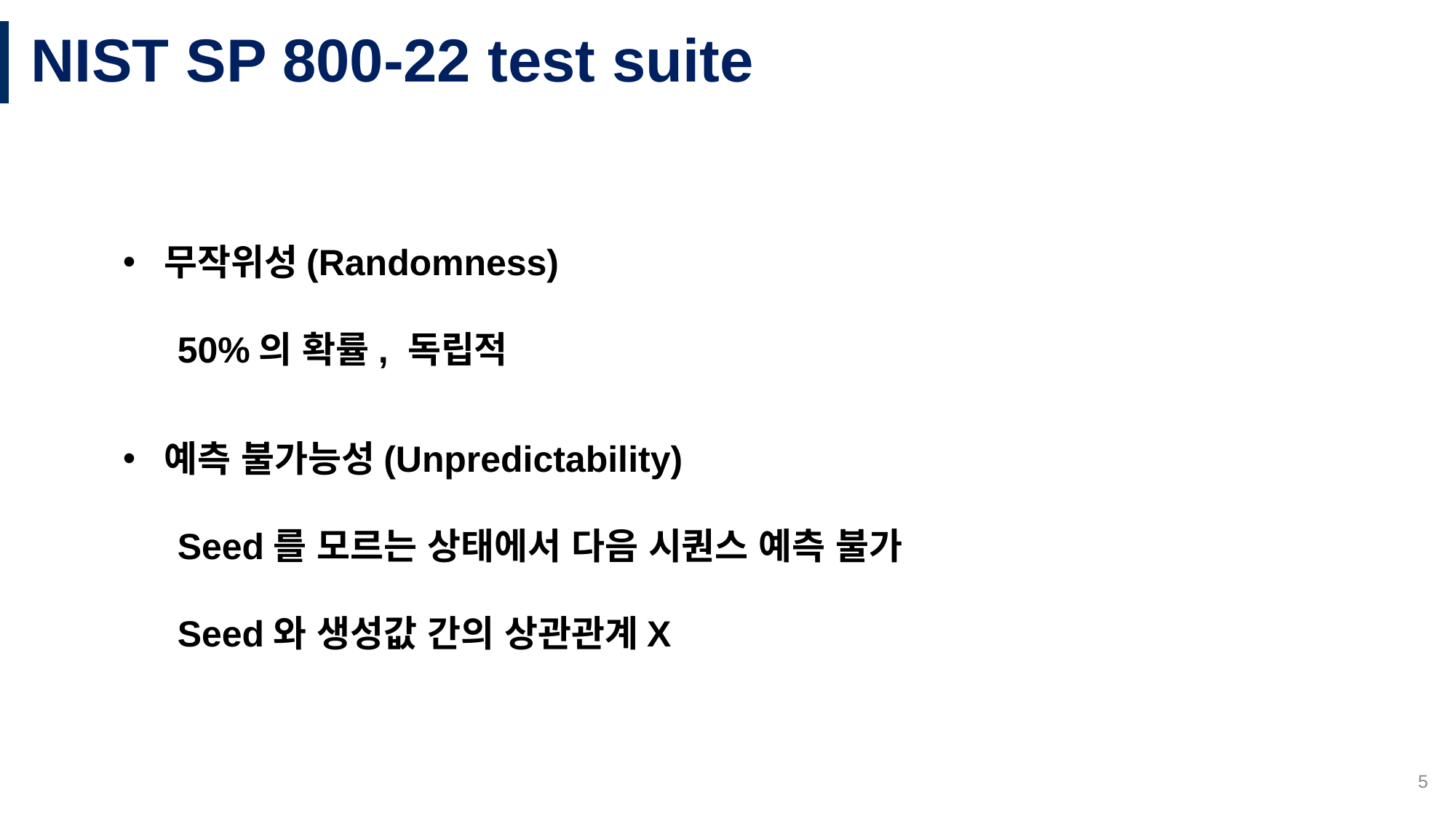

# NIST SP 800-22 test suite
무작위성(Randomness)
50%의 확률, 독립적
예측 불가능성(Unpredictability)
Seed를 모르는 상태에서 다음 시퀀스 예측 불가
Seed와 생성값 간의 상관관계X
5